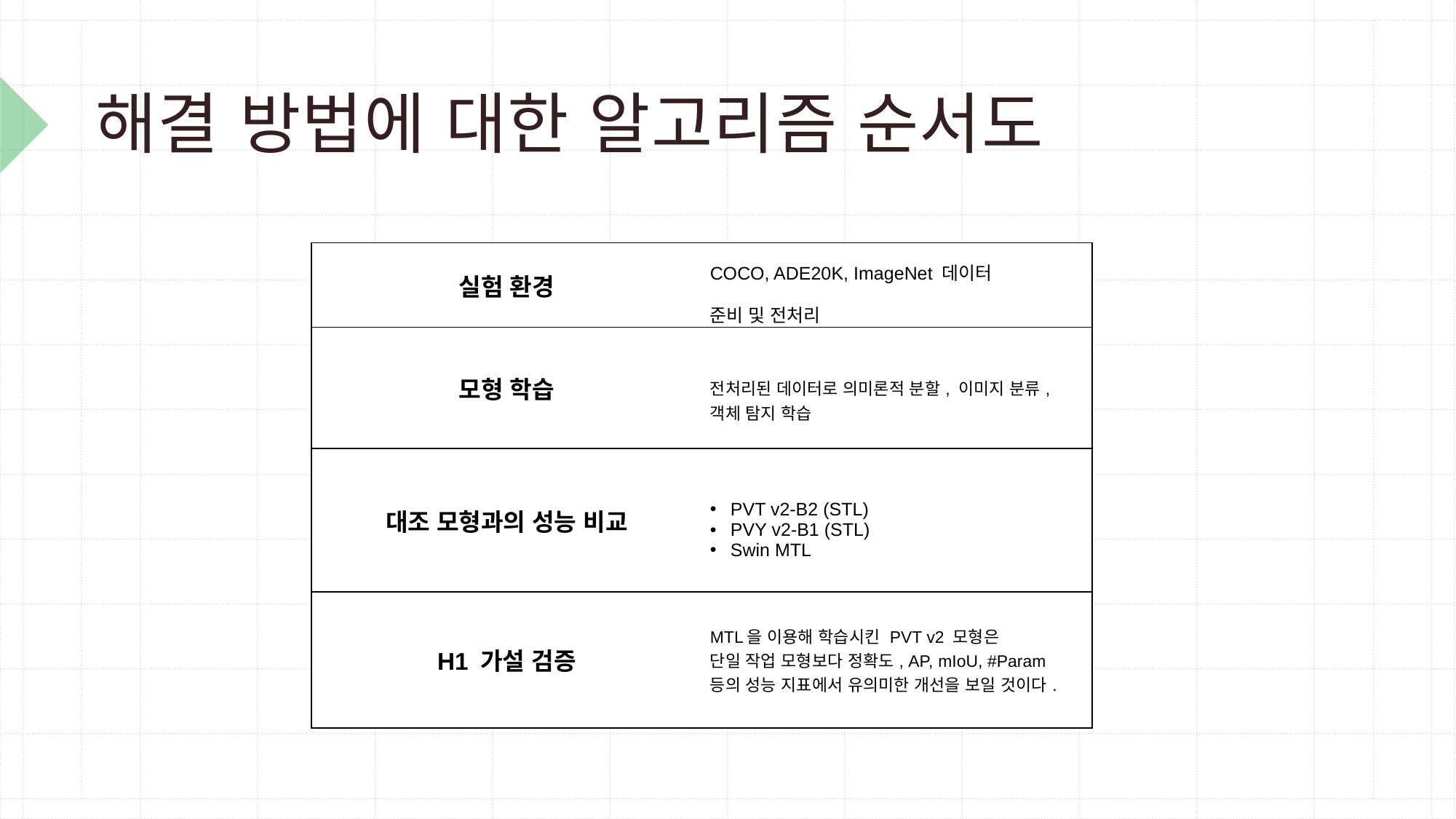

# 해결 방법에 대한 알고리즘 순서도
| 실험 환경 | COCO, ADE20K, ImageNet 데이터 준비 및 전처리 |
| --- | --- |
| 모형 학습 | 전처리된 데이터로 의미론적 분할, 이미지 분류, 객체 탐지 학습 |
| 대조 모형과의 성능 비교 | PVT v2-B2 (STL) PVY v2-B1 (STL) Swin MTL |
| H1 가설 검증 | MTL을 이용해 학습시킨 PVT v2 모형은 단일 작업 모형보다 정확도, AP, mIoU, #Param 등의 성능 지표에서 유의미한 개선을 보일 것이다. |